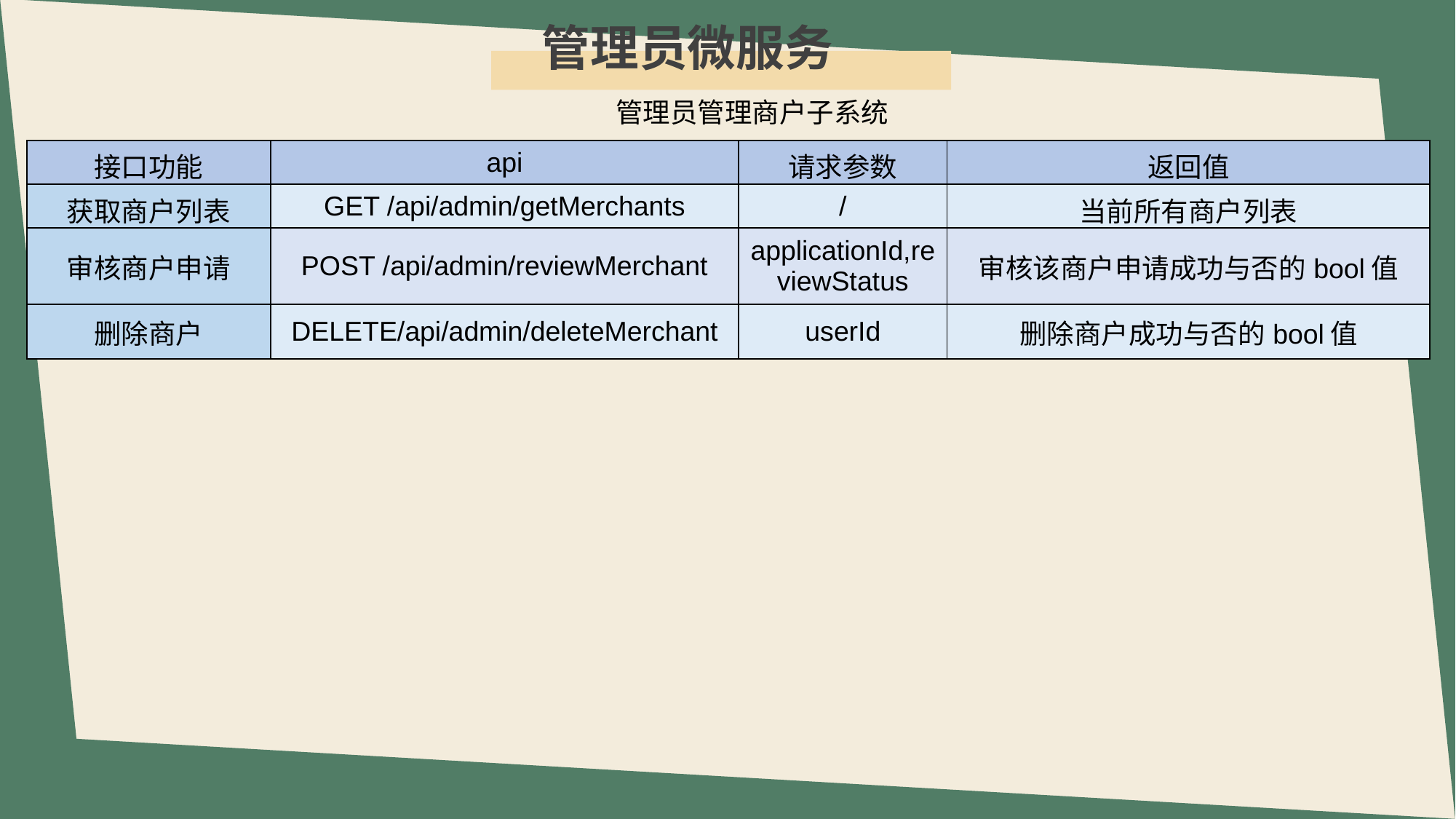

管理员微服务

管理员管理商户子系统
| 接口功能 | api | 请求参数 | 返回值 |
| --- | --- | --- | --- |
| 获取商户列表 | GET /api/admin/getMerchants | / | 当前所有商户列表 |
| 审核商户申请 | POST /api/admin/reviewMerchant | applicationId,reviewStatus | 审核该商户申请成功与否的bool值 |
| 删除商户 | DELETE/api/admin/deleteMerchant | userId | 删除商户成功与否的bool值 |
e7d195523061f1c066b07af569392582e34b383e870941e45A9F265A01B343BAB71AA68CCD0631A7B7DE1272822047E4CBFC978F0A03706D738F6232142EC909A232ED66B5EC504804C64D3B242CD4B5FC2DA3AE84CA9B46A3FEEE0E7442F0006B2BA9FE9E8DC78B8BC8F69C9185A05683AF110758766639E2D53B09BE947177E0506F7E95AAB9302477588C87490663